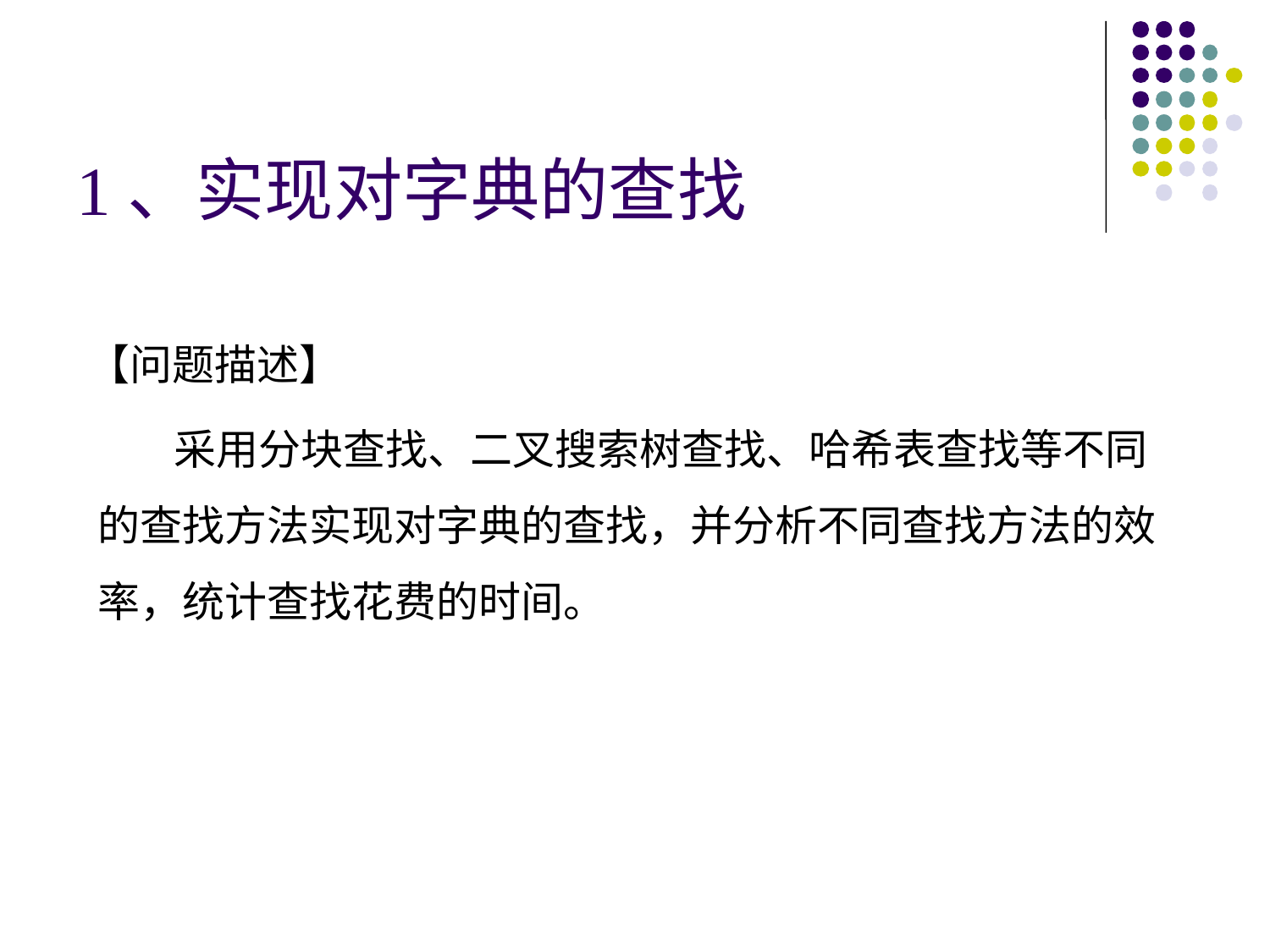

# 1、实现对字典的查找
【问题描述】
        采用分块查找、二叉搜索树查找、哈希表查找等不同的查找方法实现对字典的查找，并分析不同查找方法的效率，统计查找花费的时间。